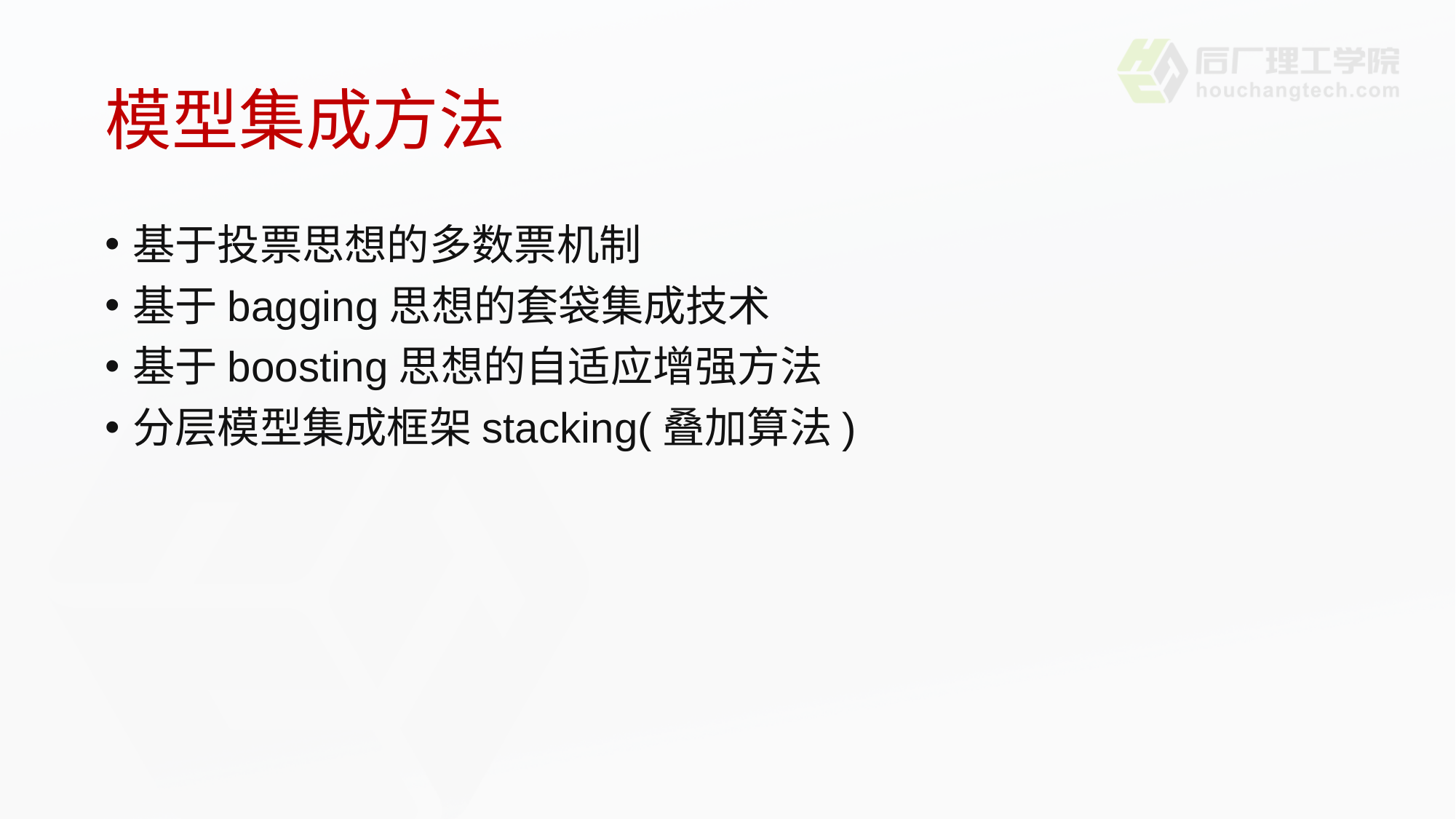

# 模型集成方法
基于投票思想的多数票机制
基于bagging思想的套袋集成技术
基于boosting思想的自适应增强方法
分层模型集成框架stacking(叠加算法)